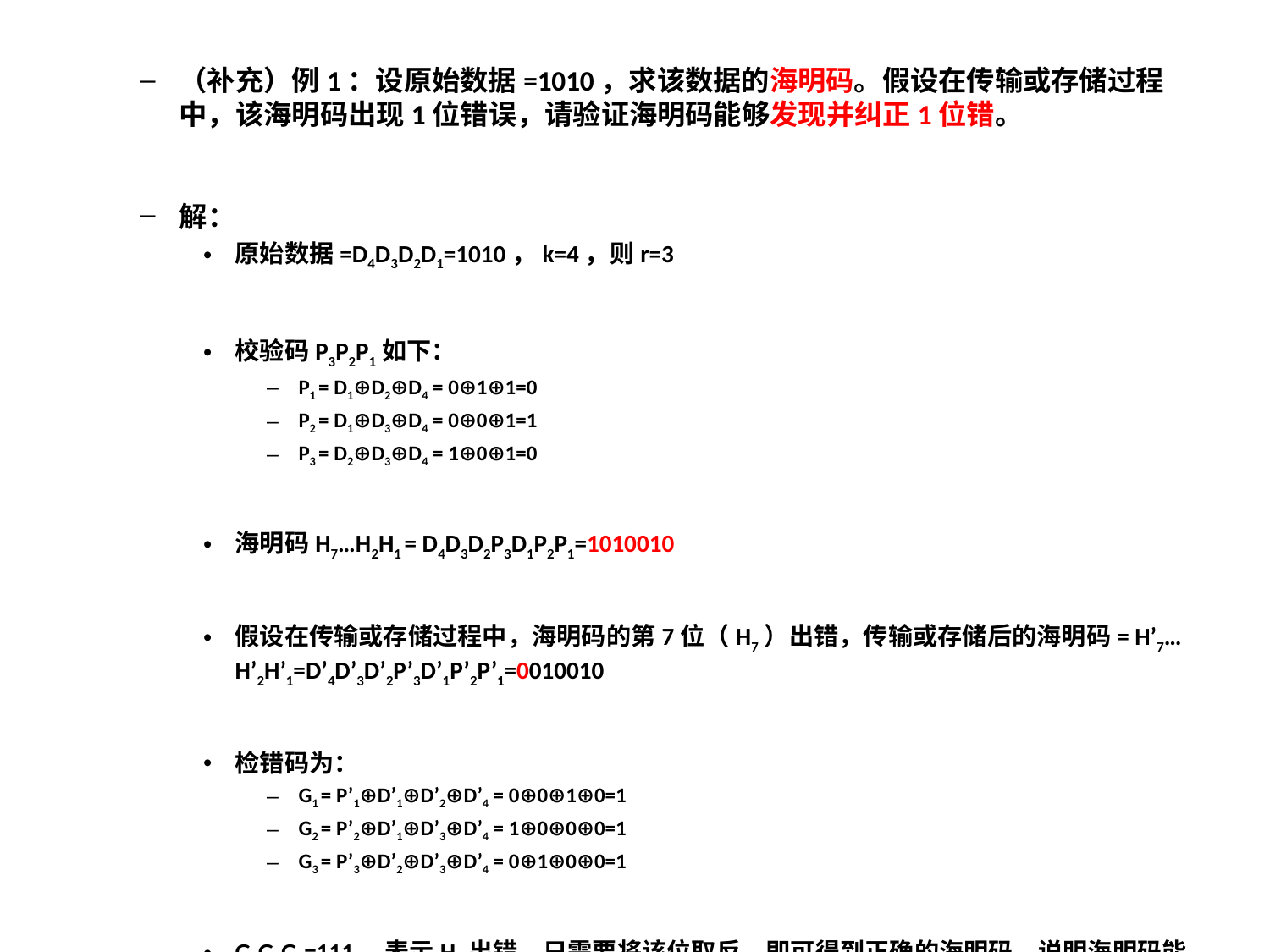

（补充）例1：设原始数据=1010，求该数据的海明码。假设在传输或存储过程中，该海明码出现1位错误，请验证海明码能够发现并纠正1位错。

解：
原始数据=D4D3D2D1=1010，k=4，则r=3

校验码P3P2P1如下：
P1 = D1⊕D2⊕D4 = 0⊕1⊕1=0
P2 = D1⊕D3⊕D4 = 0⊕0⊕1=1
P3 = D2⊕D3⊕D4 = 1⊕0⊕1=0

海明码H7…H2H1 = D4D3D2P3D1P2P1=1010010

假设在传输或存储过程中，海明码的第7位（H7）出错，传输或存储后的海明码= H’7…H’2H’1=D’4D’3D’2P’3D’1P’2P’1=0010010

检错码为：
G1 = P’1⊕D’1⊕D’2⊕D’4 = 0⊕0⊕1⊕0=1
G2 = P’2⊕D’1⊕D’3⊕D’4 = 1⊕0⊕0⊕0=1
G3 = P’3⊕D’2⊕D’3⊕D’4 = 0⊕1⊕0⊕0=1

G3G2G1=111，表示H7出错，只需要将该位取反，即可得到正确的海明码，说明海明码能够发现并纠正1位错。